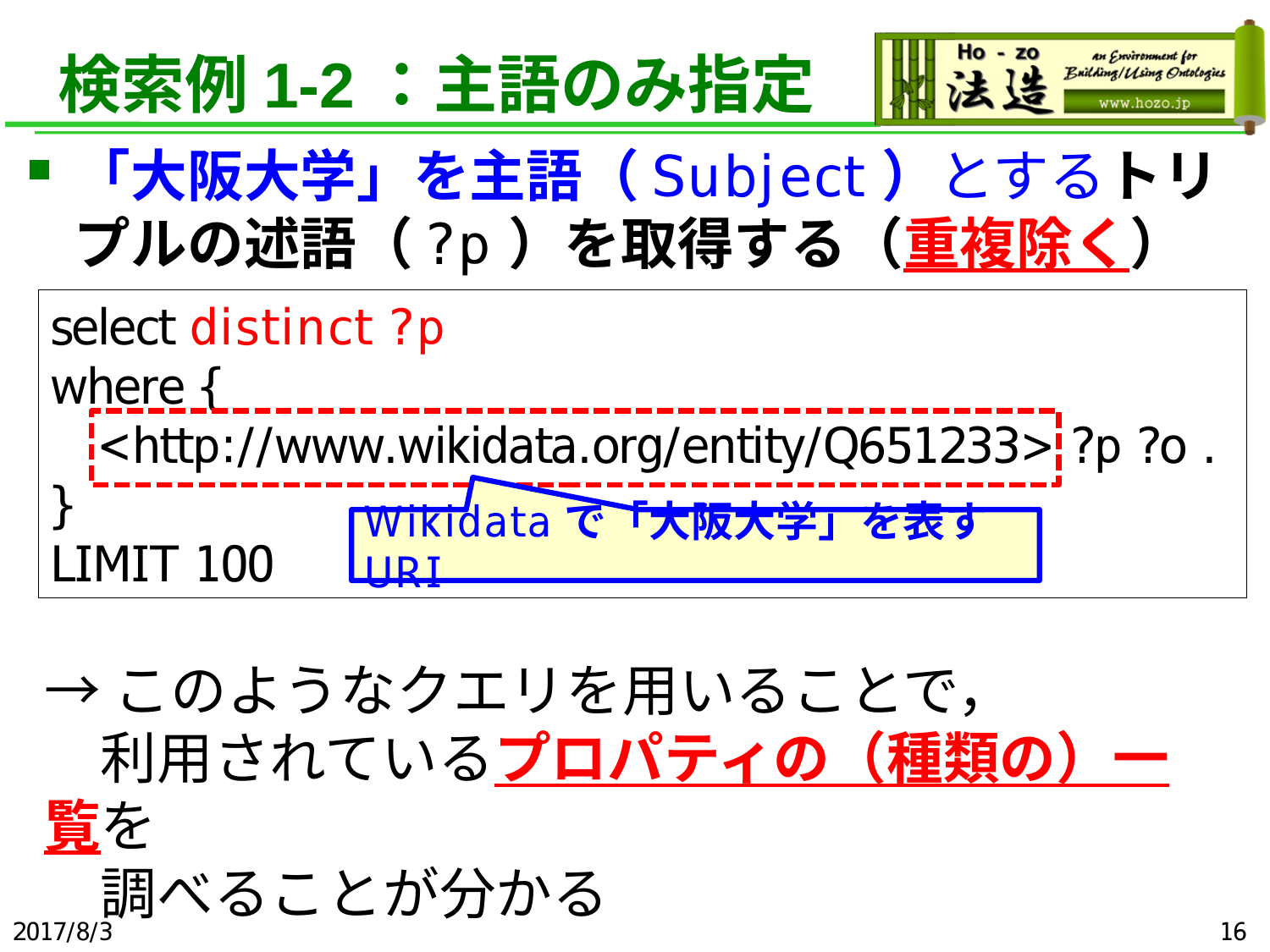

# 検索例1-2：主語のみ指定
「大阪大学」を主語（Subject）とするトリプルの述語（?p）を取得する（重複除く）

select distinct ?p
where {
   <http://www.wikidata.org/entity/Q651233> ?p ?o .
}
LIMIT 100

Wikidataで「大阪大学」を表すURI
→このようなクエリを用いることで，
　利用されているプロパティの（種類の）一覧を
　調べることが分かる
2017/8/3
16